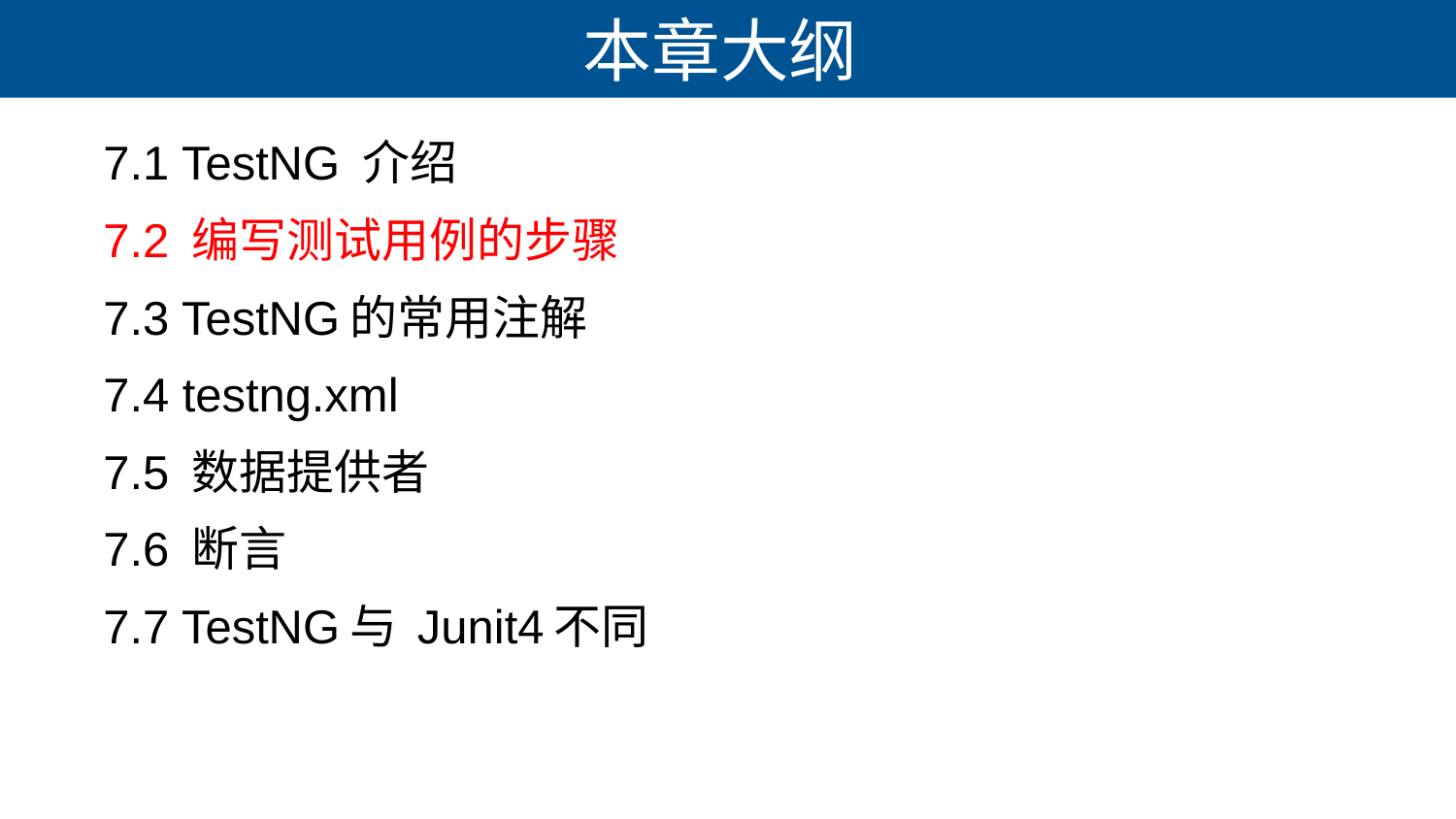

# 本章大纲
7.1 TestNG 介绍
7.2 编写测试用例的步骤
7.3 TestNG的常用注解
7.4 testng.xml
7.5 数据提供者
7.6 断言
7.7 TestNG与 Junit4不同